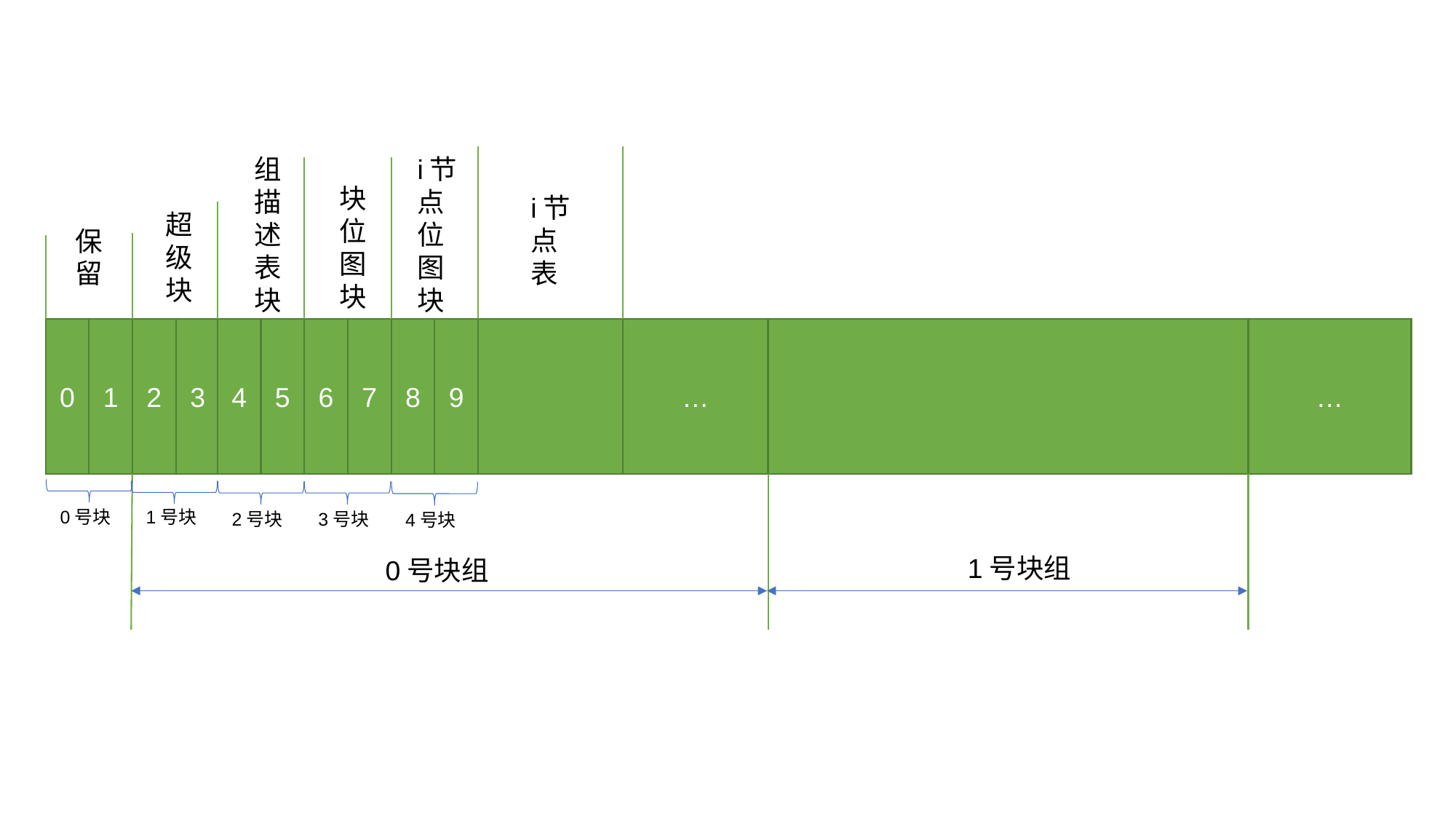

组
描
述
表
块
i节
点
位
图
块
块
位
图
块
i节
点
表
超
级
块
保
留
…

…
0
1
2
3
4
5
6
7
8
9

1号块
0号块
2号块
3号块
4号块
1号块组
0号块组